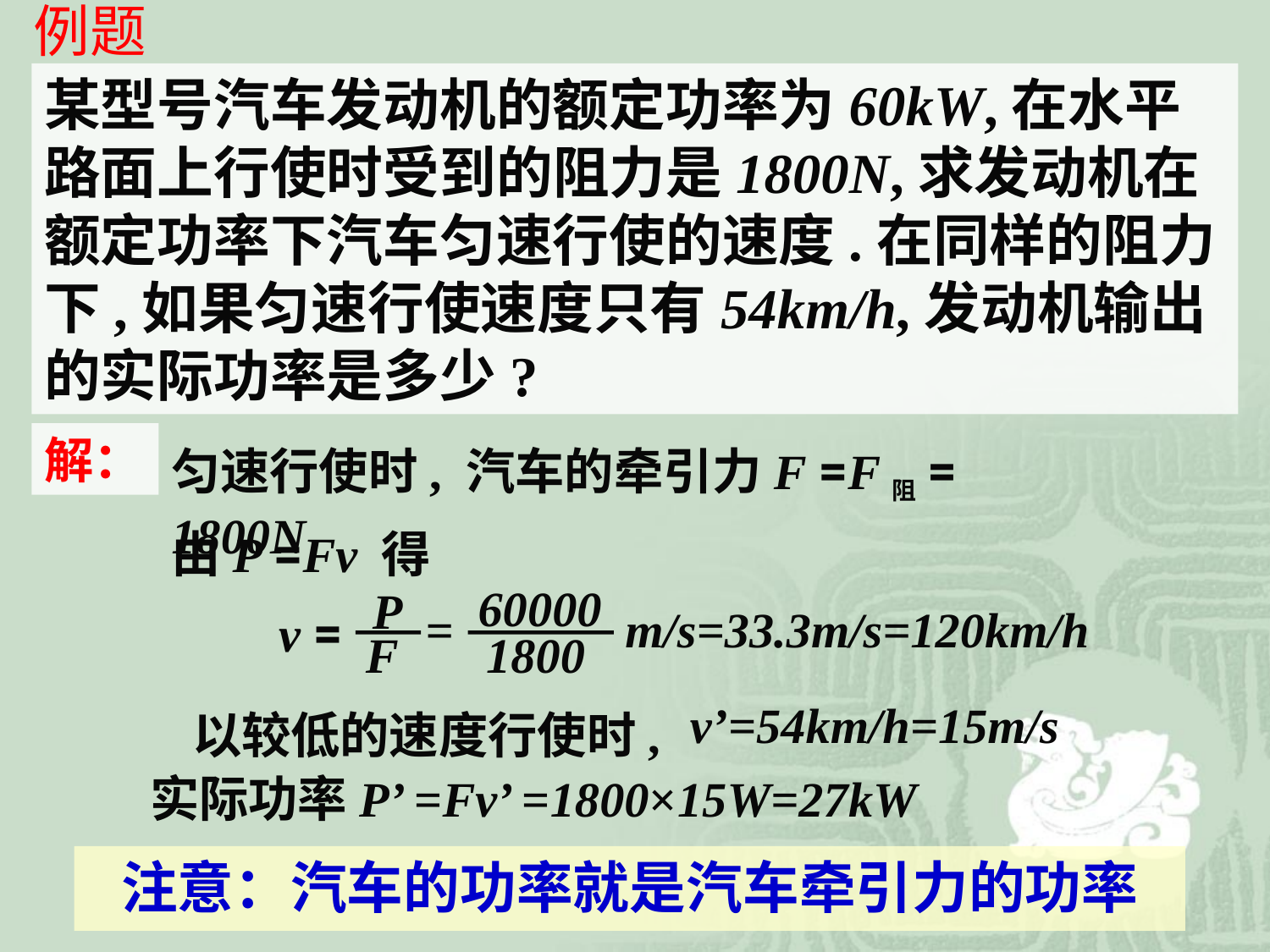

例题
某型号汽车发动机的额定功率为60kW,在水平路面上行使时受到的阻力是1800N,求发动机在额定功率下汽车匀速行使的速度.在同样的阻力下,如果匀速行使速度只有54km/h,发动机输出的实际功率是多少?
解：
匀速行使时, 汽车的牵引力F =F阻= 1800N
由P =Fv 得
60000
=              m/s=33.3m/s=120km/h
1800

P
 v =
F

v’=54km/h=15m/s
以较低的速度行使时,
实际功率P’ =Fv’ =1800×15W=27kW
注意：汽车的功率就是汽车牵引力的功率